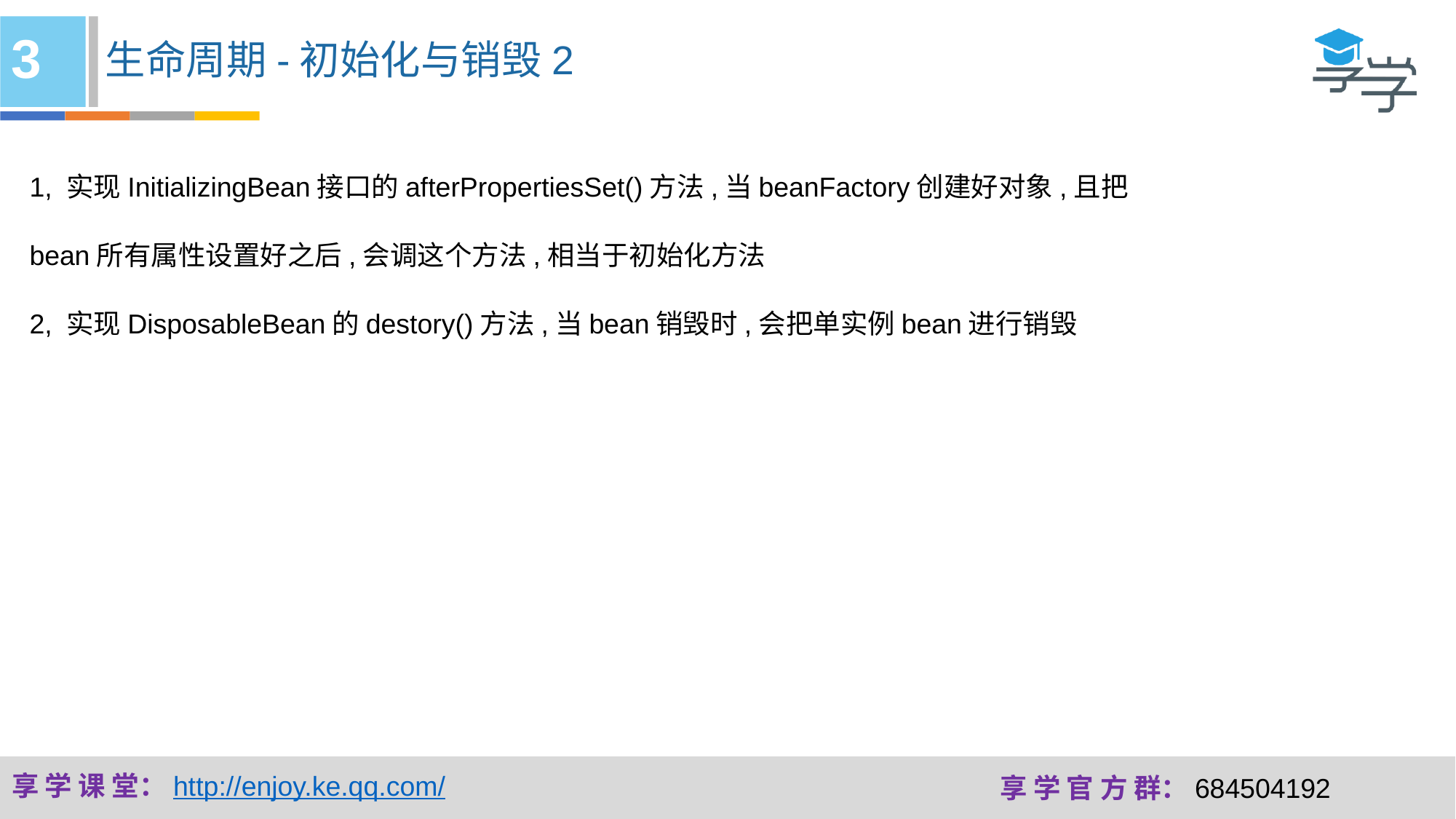

3
生命周期-初始化与销毁2

1, 实现InitializingBean接口的afterPropertiesSet()方法,当beanFactory创建好对象,且把bean所有属性设置好之后,会调这个方法,相当于初始化方法
2, 实现DisposableBean的destory()方法,当bean销毁时,会把单实例bean进行销毁